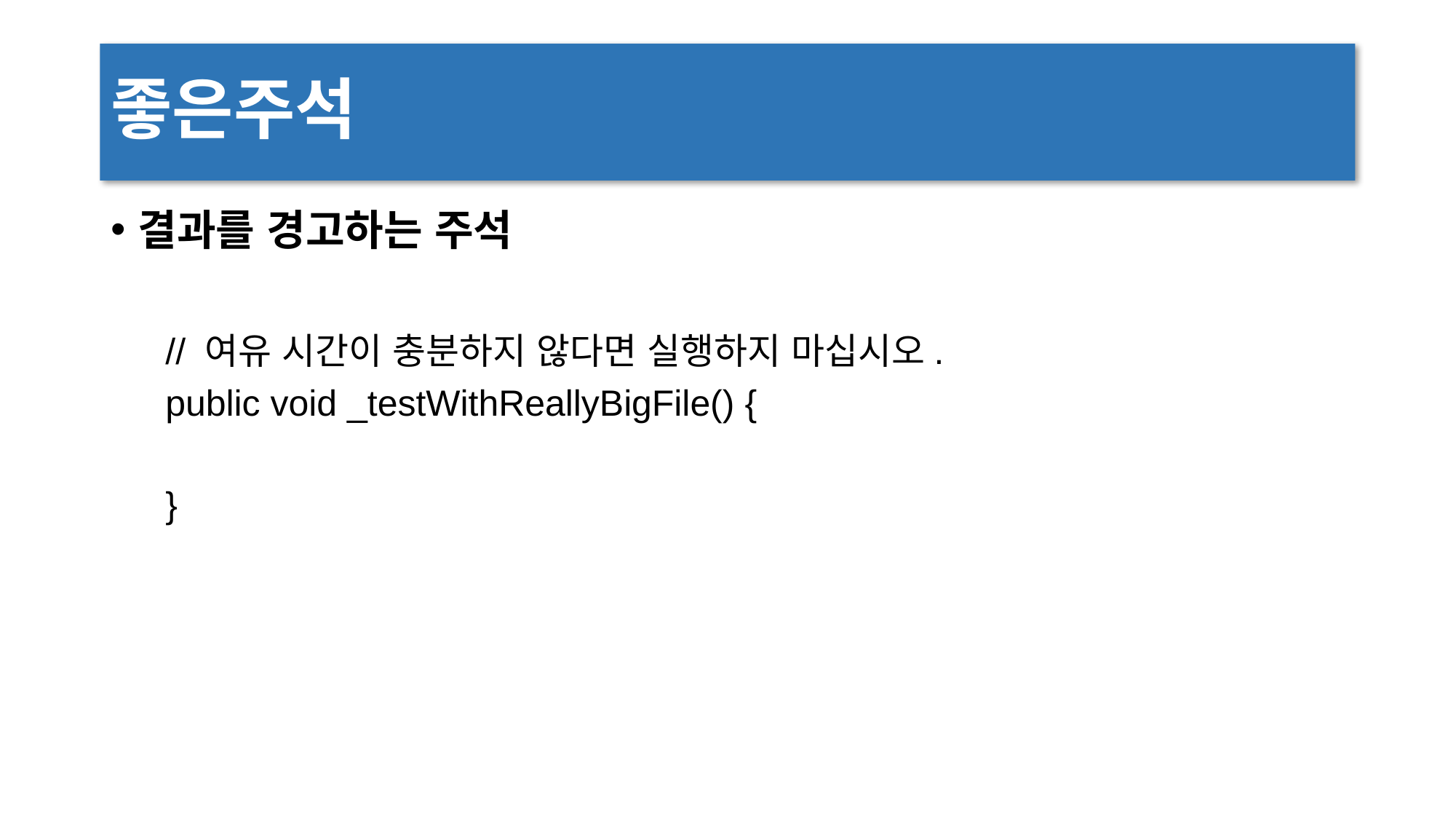

# 좋은주석
결과를 경고하는 주석

// 여유 시간이 충분하지 않다면 실행하지 마십시오.
public void _testWithReallyBigFile() {

}